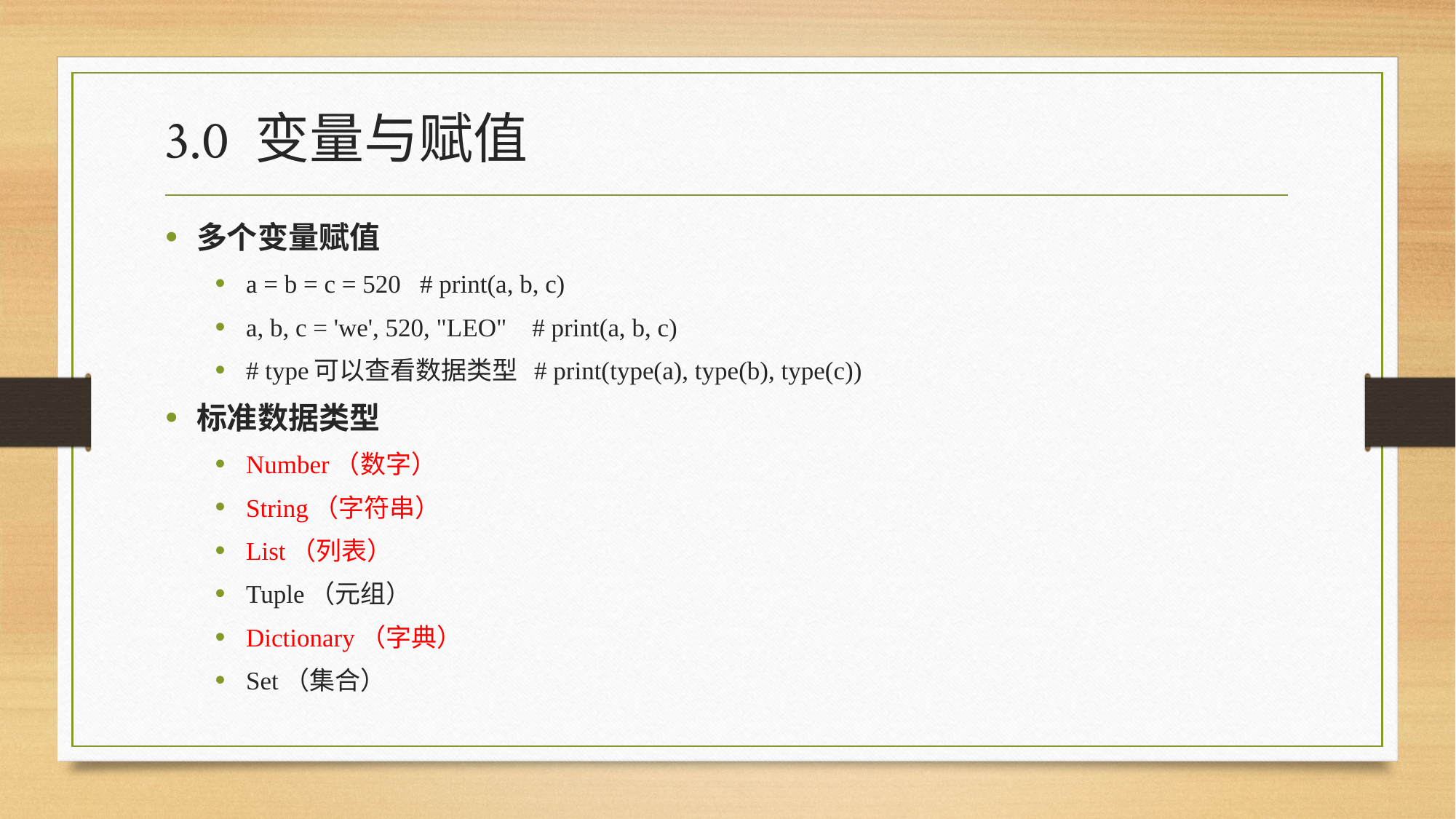

# 3.0 变量与赋值
多个变量赋值
a = b = c = 520   # print(a, b, c)
a, b, c = 'we', 520, "LEO"    # print(a, b, c)
# type可以查看数据类型  # print(type(a), type(b), type(c))
标准数据类型
Number（数字）
String（字符串）
List（列表）
Tuple（元组）
Dictionary（字典）
Set（集合）